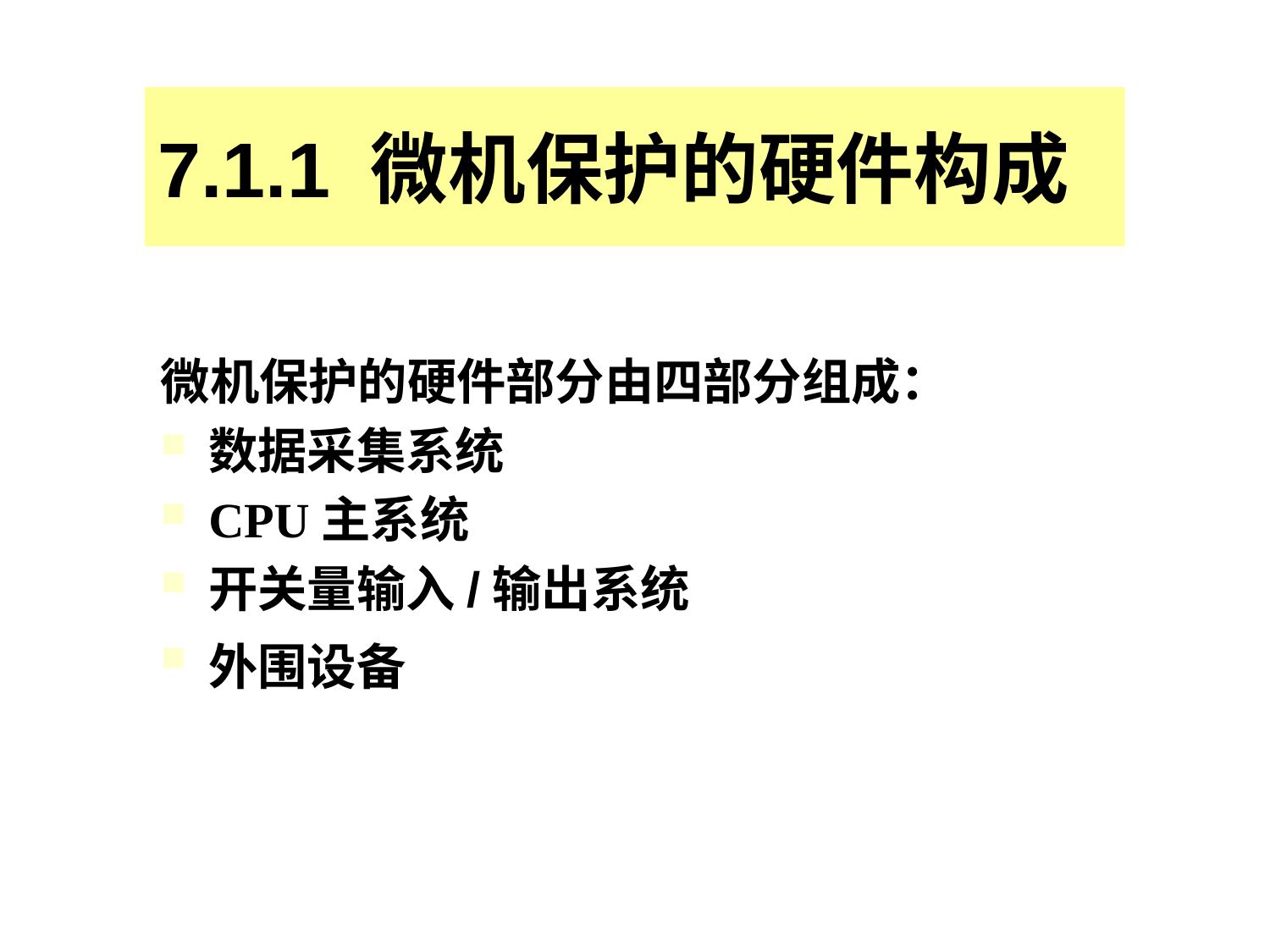

# 7.1.1 微机保护的硬件构成

微机保护的硬件部分由四部分组成：
数据采集系统
CPU主系统
开关量输入/输出系统
外围设备